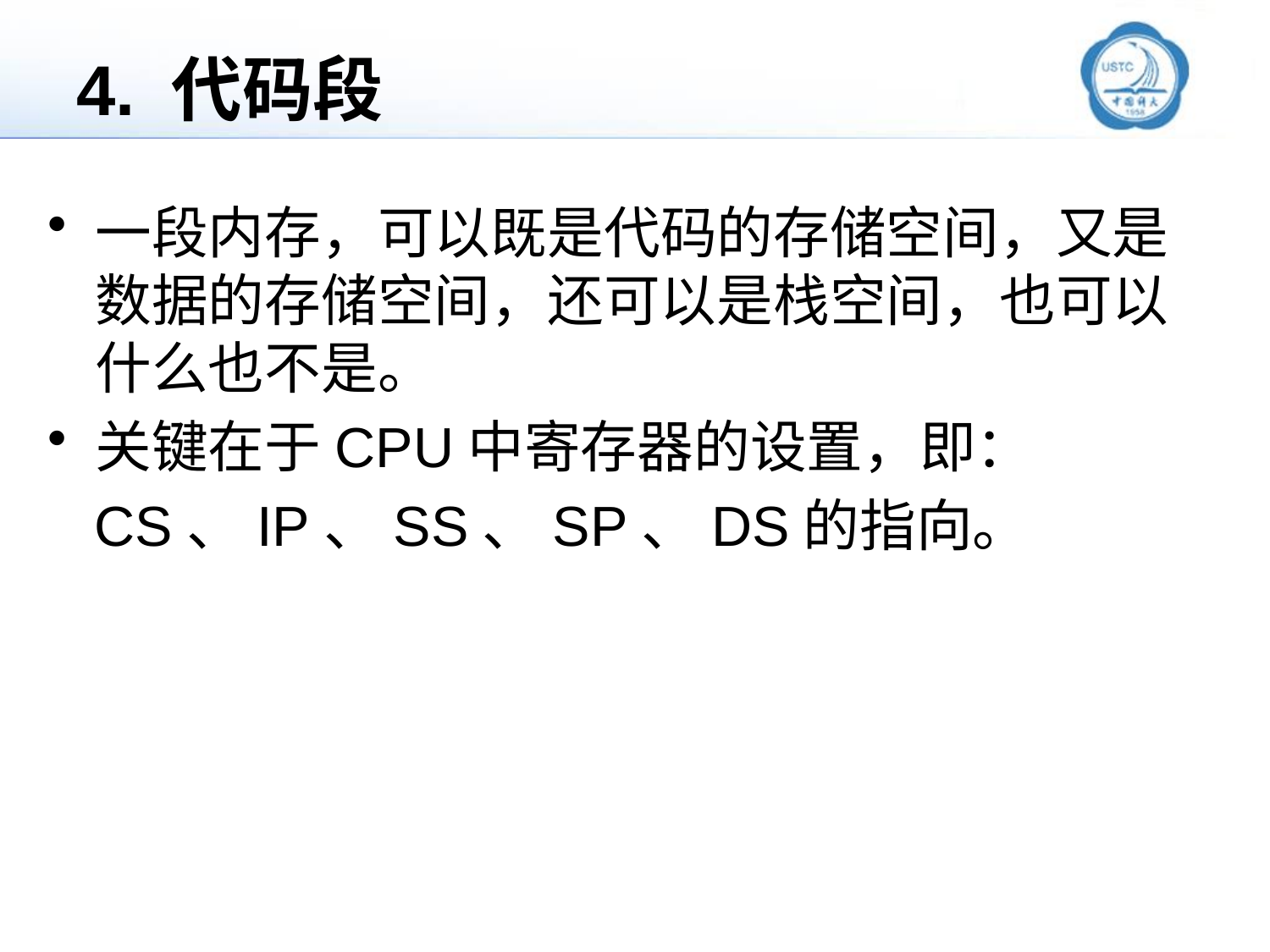

# 4. 代码段
一段内存，可以既是代码的存储空间，又是数据的存储空间，还可以是栈空间，也可以什么也不是。
关键在于CPU中寄存器的设置，即：
   CS、IP、SS、SP、DS的指向。